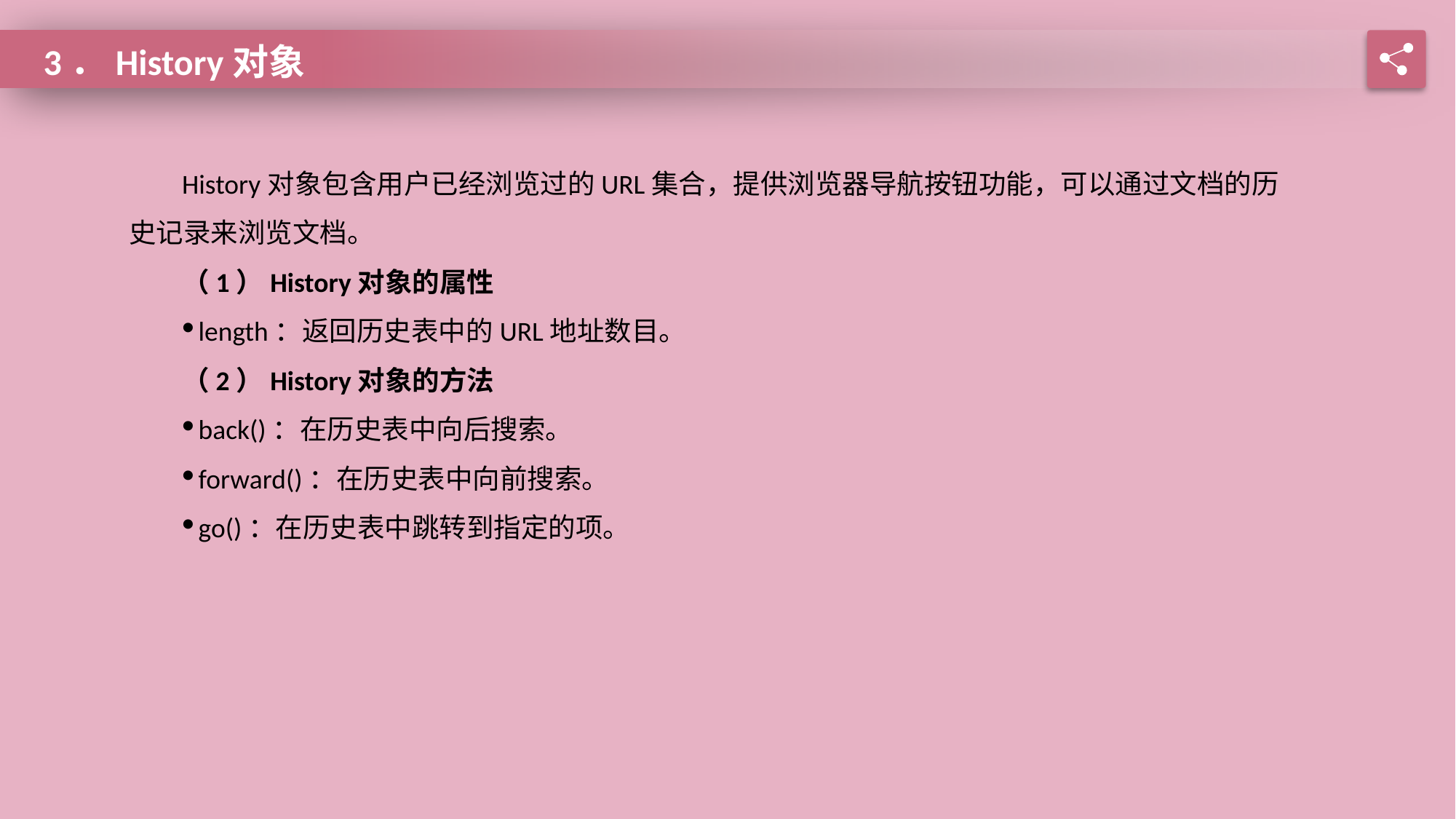

3．History对象
History对象包含用户已经浏览过的URL集合，提供浏览器导航按钮功能，可以通过文档的历史记录来浏览文档。
（1）History对象的属性
length：返回历史表中的URL地址数目。
（2）History对象的方法
back()：在历史表中向后搜索。
forward()：在历史表中向前搜索。
go()：在历史表中跳转到指定的项。